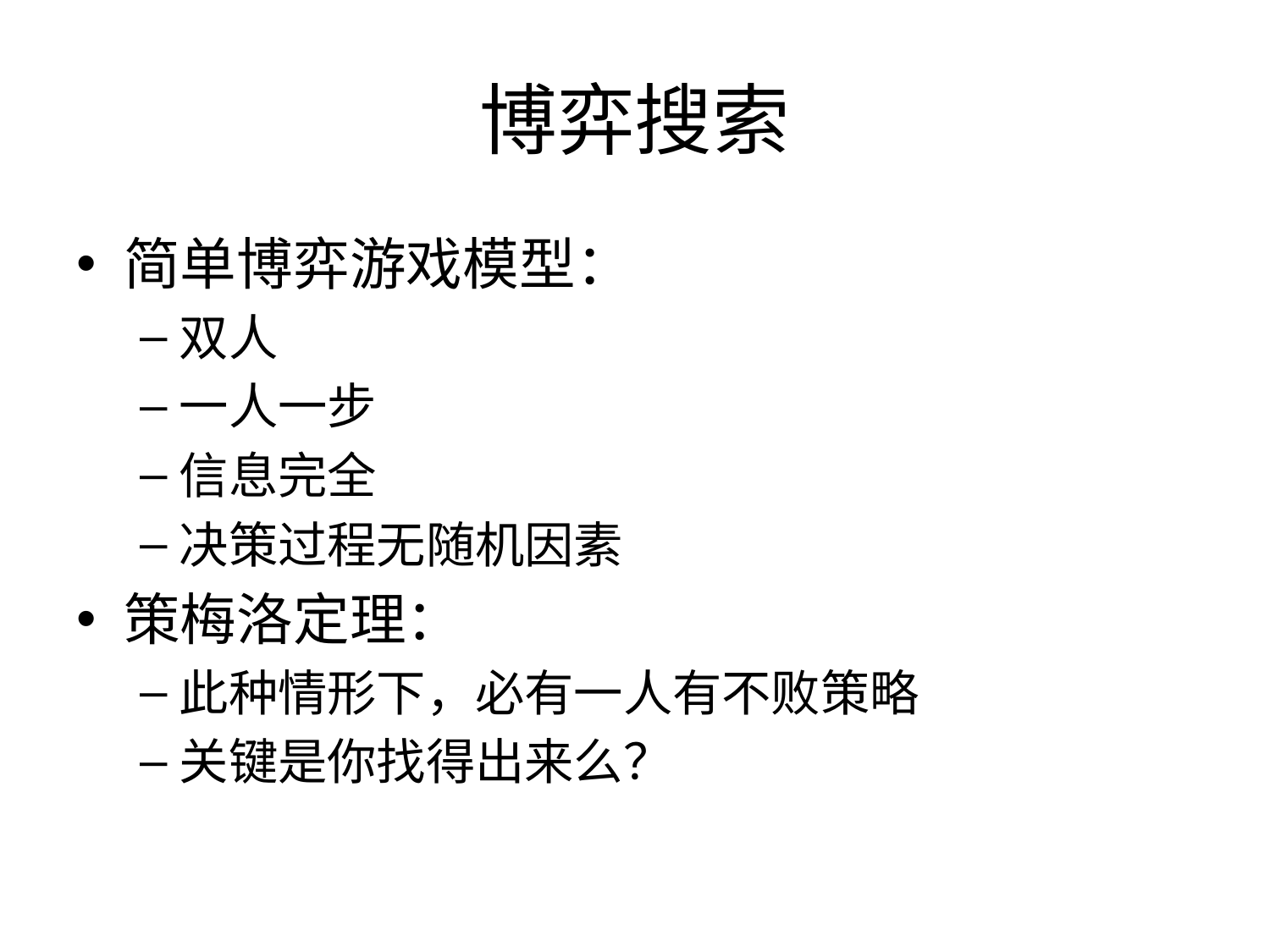

# 博弈搜索
简单博弈游戏模型：
双人
一人一步
信息完全
决策过程无随机因素
策梅洛定理：
此种情形下，必有一人有不败策略
关键是你找得出来么？